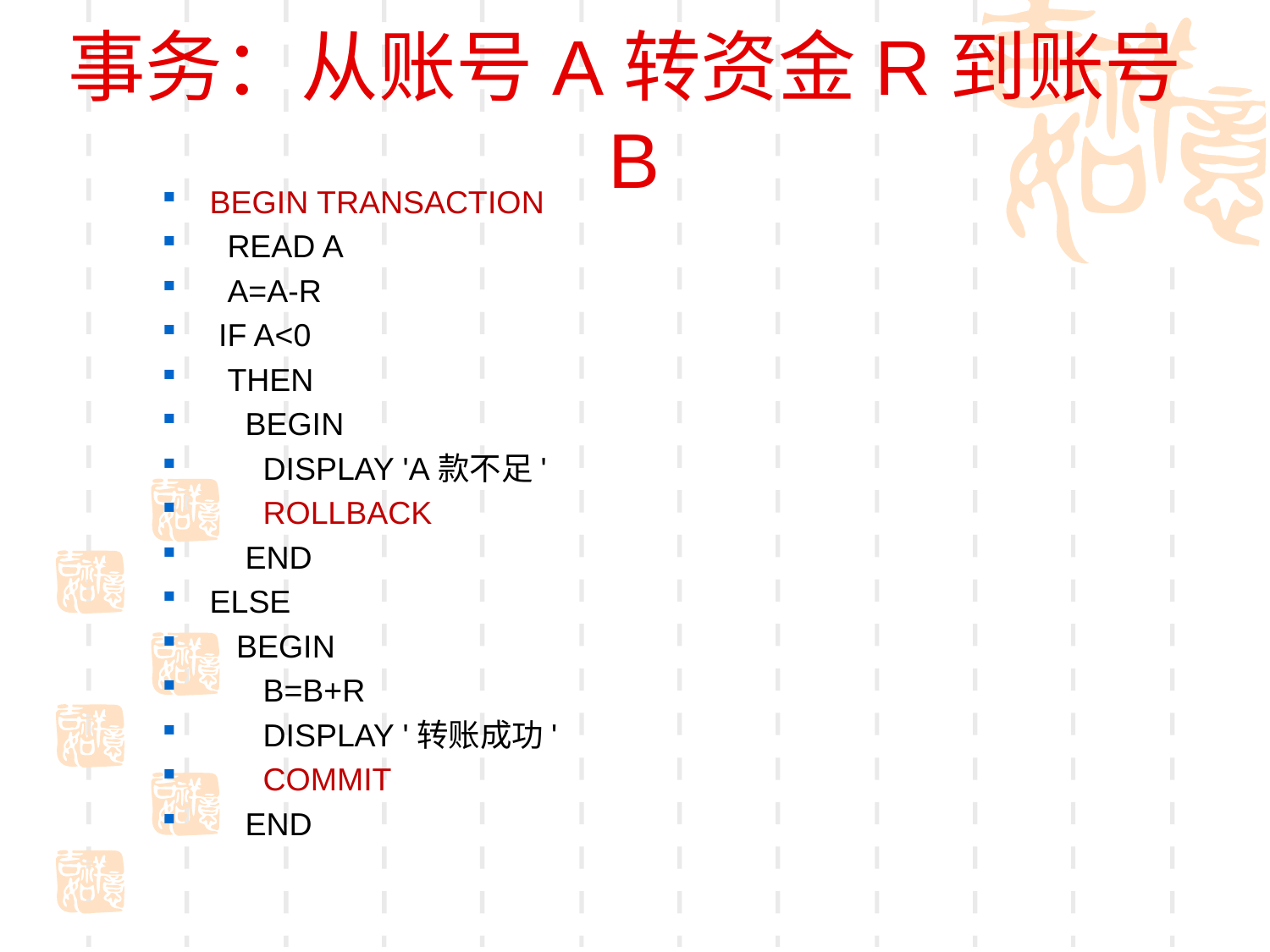

# 事务：从账号A转资金R到账号B
BEGIN TRANSACTION
  READ A
  A=A-R
 IF A<0
  THEN
    BEGIN
      DISPLAY 'A款不足'
      ROLLBACK
    END
ELSE
   BEGIN
      B=B+R
      DISPLAY '转账成功'
      COMMIT
    END